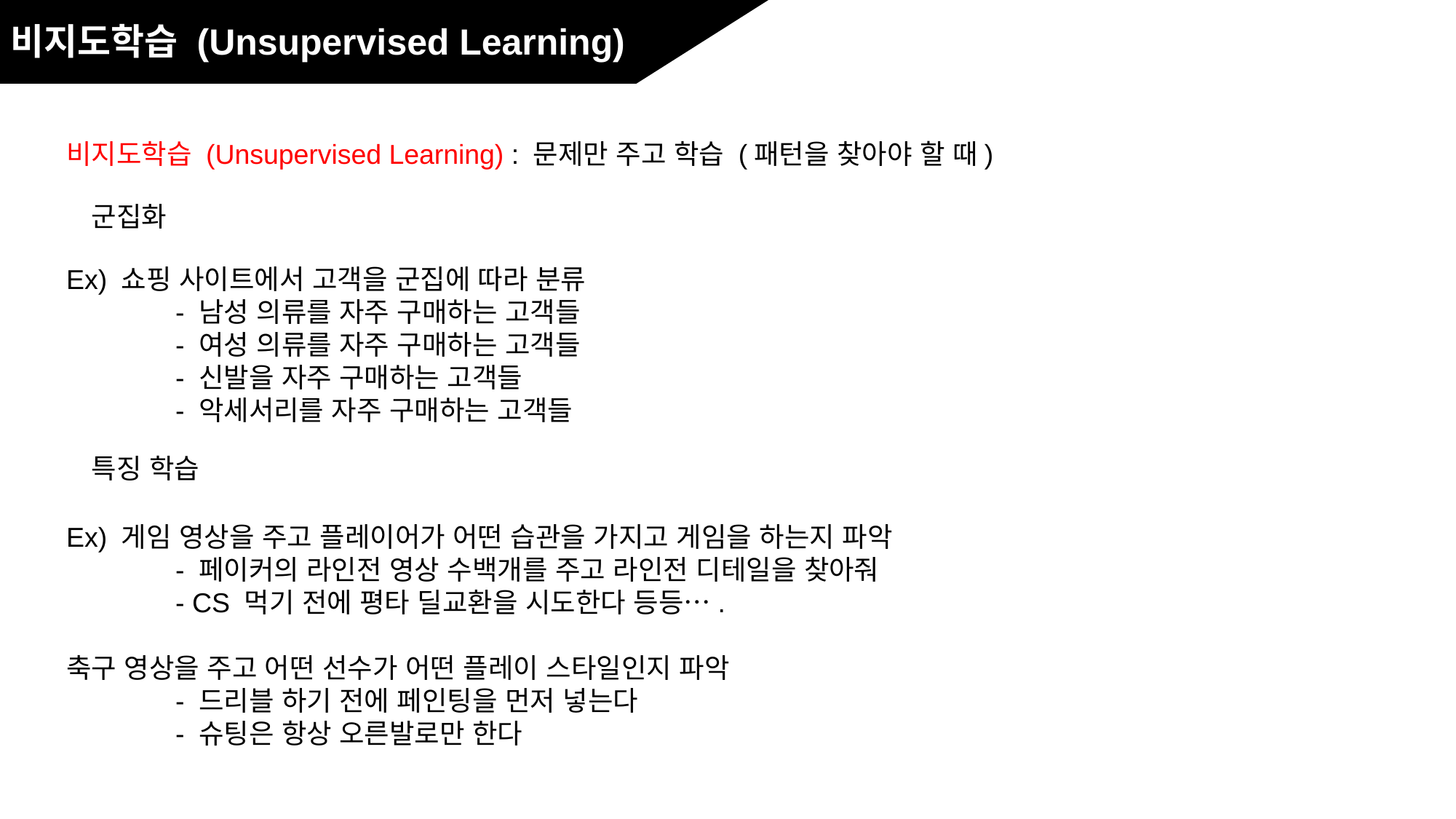

비지도학습 (Unsupervised Learning)
비지도학습 (Unsupervised Learning) : 문제만 주고 학습 (패턴을 찾아야 할 때)
군집화
Ex) 쇼핑 사이트에서 고객을 군집에 따라 분류
	- 남성 의류를 자주 구매하는 고객들
	- 여성 의류를 자주 구매하는 고객들
	- 신발을 자주 구매하는 고객들
	- 악세서리를 자주 구매하는 고객들
특징 학습
Ex) 게임 영상을 주고 플레이어가 어떤 습관을 가지고 게임을 하는지 파악
	- 페이커의 라인전 영상 수백개를 주고 라인전 디테일을 찾아줘
	- CS 먹기 전에 평타 딜교환을 시도한다 등등….

축구 영상을 주고 어떤 선수가 어떤 플레이 스타일인지 파악
	- 드리블 하기 전에 페인팅을 먼저 넣는다
	- 슈팅은 항상 오른발로만 한다